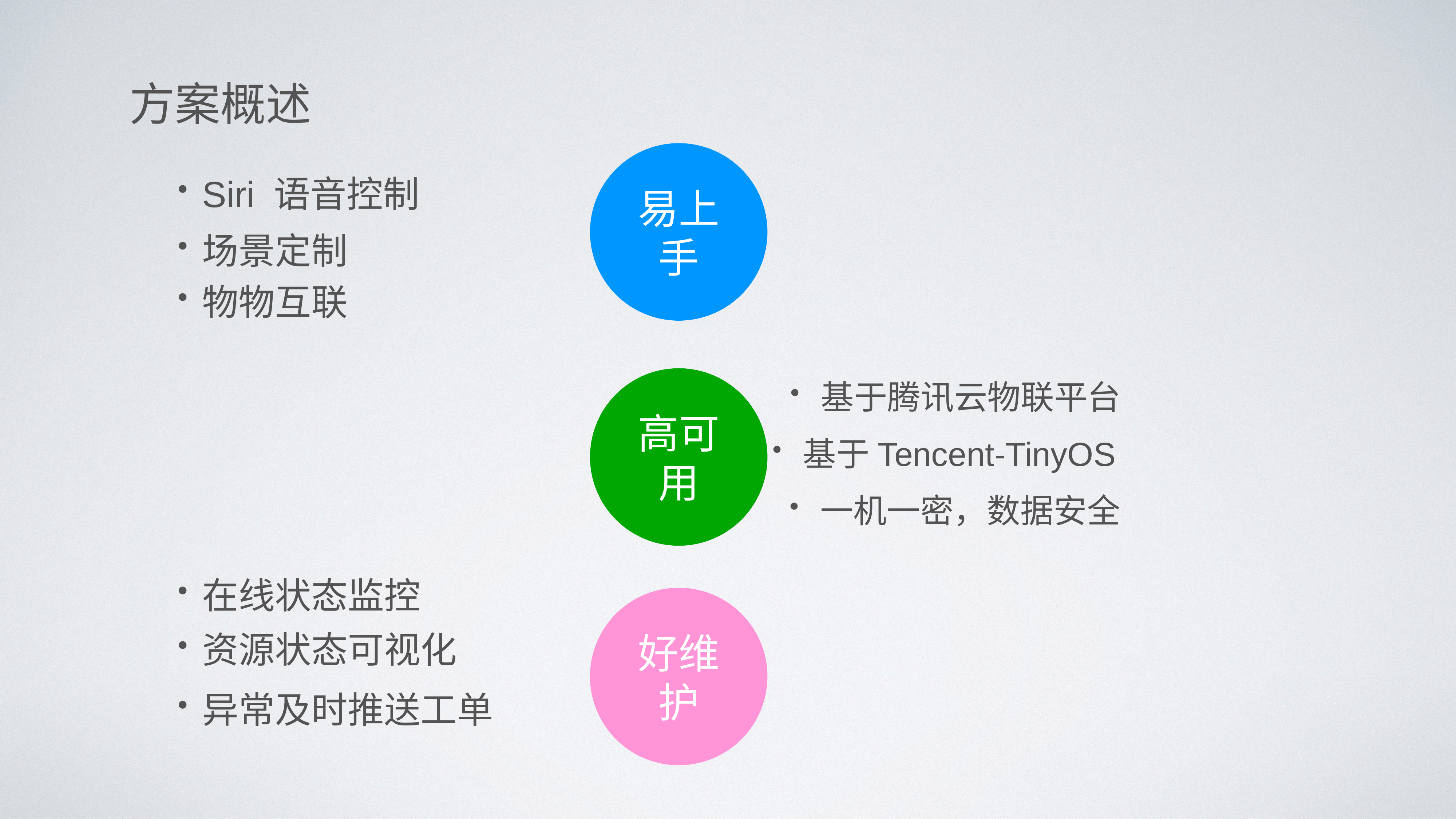

方案概述
易上手
Siri 语音控制
场景定制
物物互联
高可用
基于腾讯云物联平台
基于Tencent-TinyOS
一机一密，数据安全
在线状态监控
好维护
资源状态可视化
异常及时推送工单